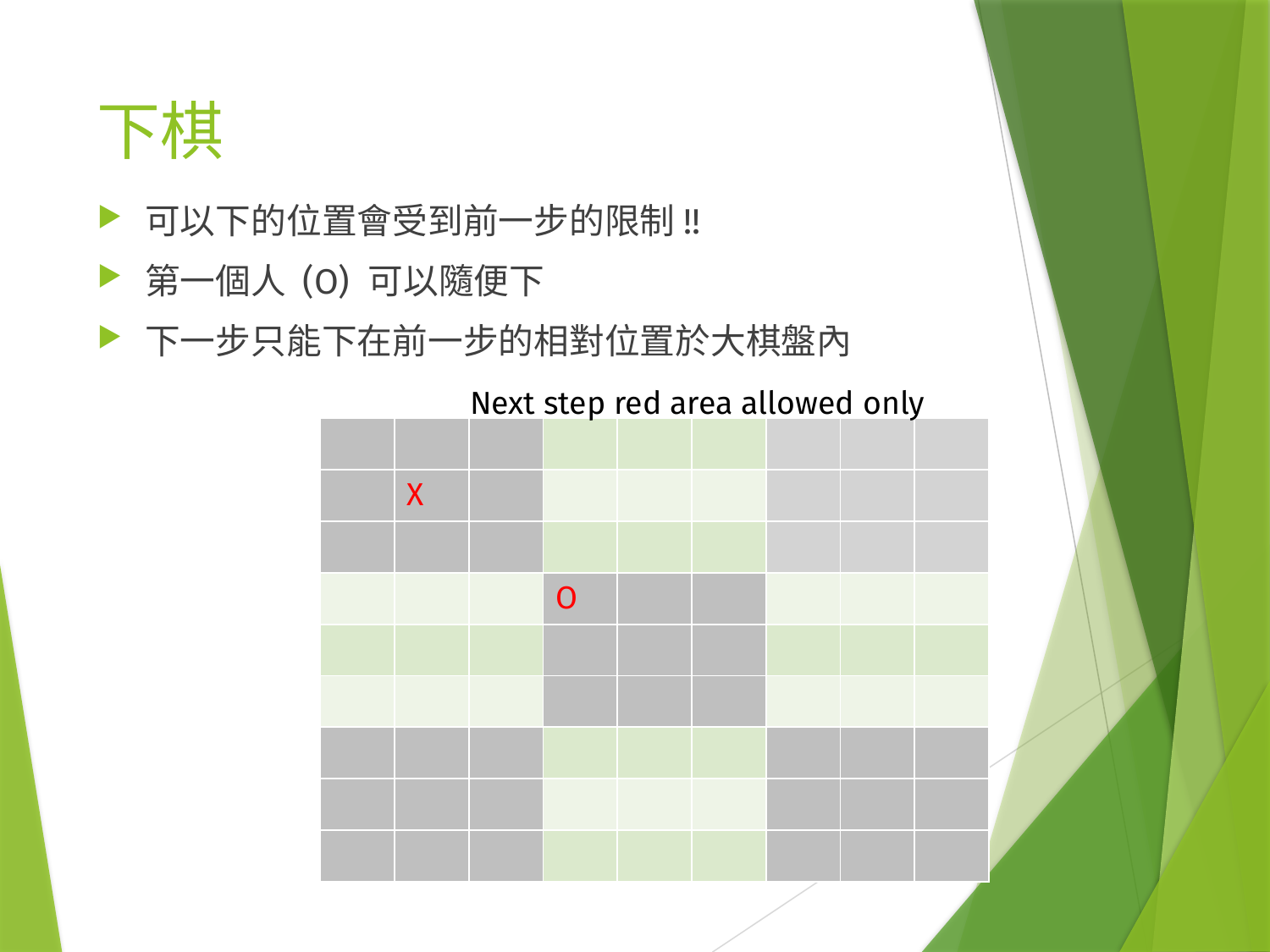

# 下棋
可以下的位置會受到前一步的限制!!
第一個人 (O) 可以隨便下
下一步只能下在前一步的相對位置於大棋盤內
Next step red area allowed only
|  |  |  |  |  |  |  |  |  |
| --- | --- | --- | --- | --- | --- | --- | --- | --- |
|  | X |  |  |  |  |  |  |  |
|  |  |  |  |  |  |  |  |  |
|  |  |  | O |  |  |  |  |  |
|  |  |  |  |  |  |  |  |  |
|  |  |  |  |  |  |  |  |  |
|  |  |  |  |  |  |  |  |  |
|  |  |  |  |  |  |  |  |  |
|  |  |  |  |  |  |  |  |  |